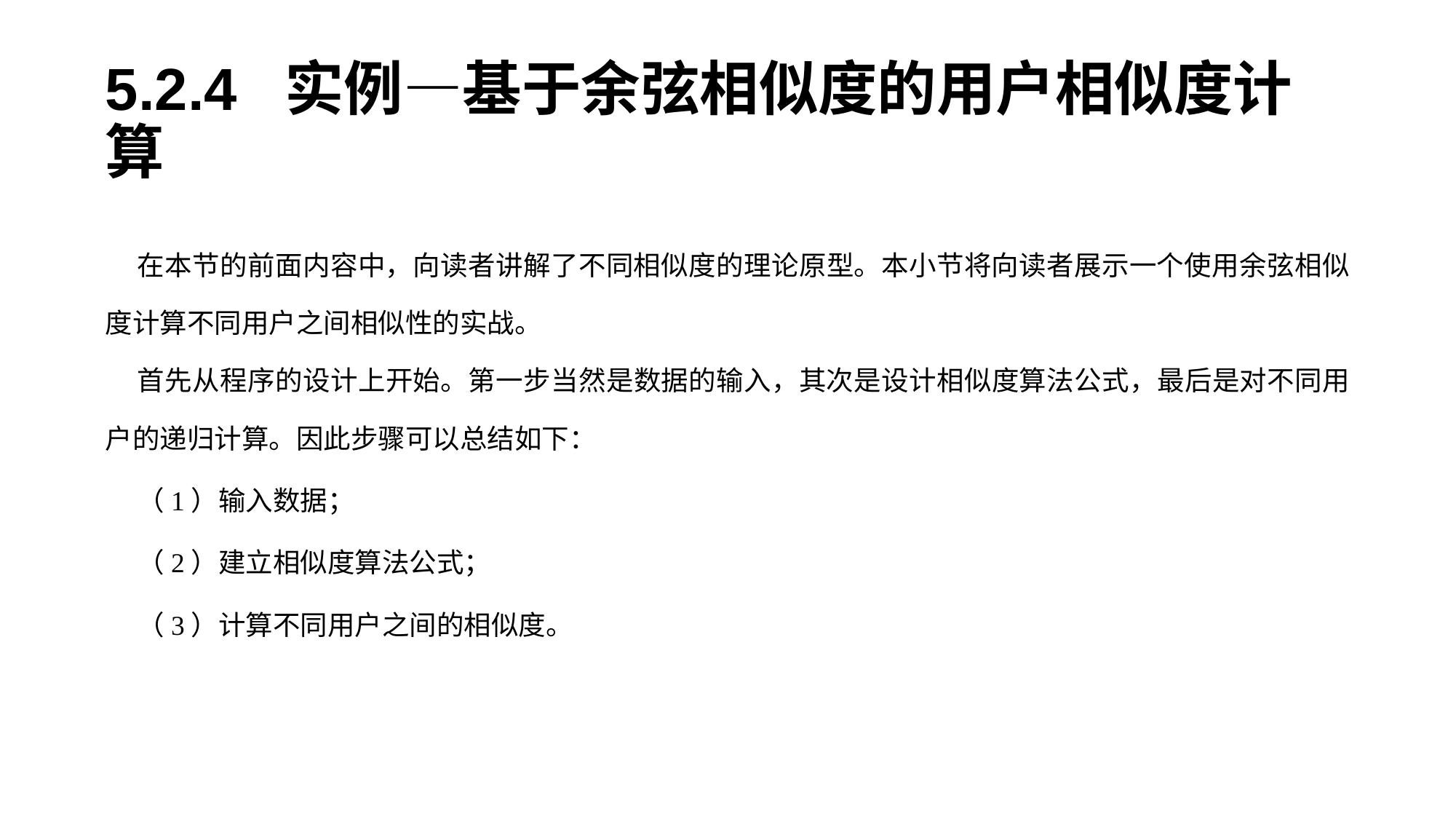

# 5.2.4  实例—基于余弦相似度的用户相似度计算
在本节的前面内容中，向读者讲解了不同相似度的理论原型。本小节将向读者展示一个使用余弦相似度计算不同用户之间相似性的实战。
首先从程序的设计上开始。第一步当然是数据的输入，其次是设计相似度算法公式，最后是对不同用户的递归计算。因此步骤可以总结如下：
（1）输入数据；
（2）建立相似度算法公式；
（3）计算不同用户之间的相似度。